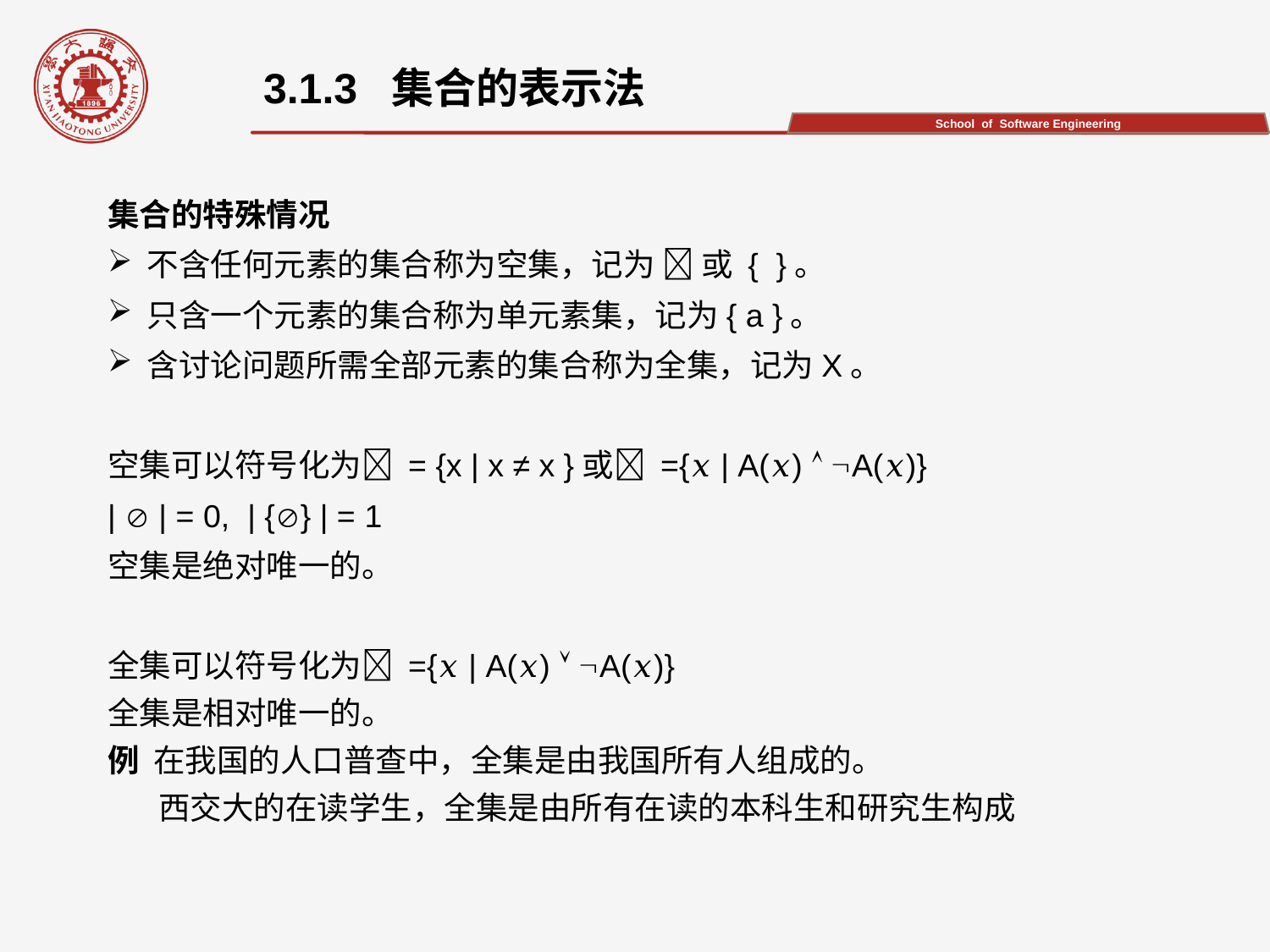

3.1.3  集合的表示法

集合的特殊情况
不含任何元素的集合称为空集，记为 ∅ 或 {  }。
只含一个元素的集合称为单元素集，记为{ a }。
含讨论问题所需全部元素的集合称为全集，记为X。

空集可以符号化为∅ = {x | x ≠ x }或∅ ={𝑥 | A(𝑥) ∧ ¬A(𝑥)}
| ∅ | = 0,  | {∅} | = 1
空集是绝对唯一的。

全集可以符号化为∅ ={𝑥 | A(𝑥) ∨ ¬A(𝑥)}
全集是相对唯一的。
例  在我国的人口普查中，全集是由我国所有人组成的。
      西交大的在读学生，全集是由所有在读的本科生和研究生构成